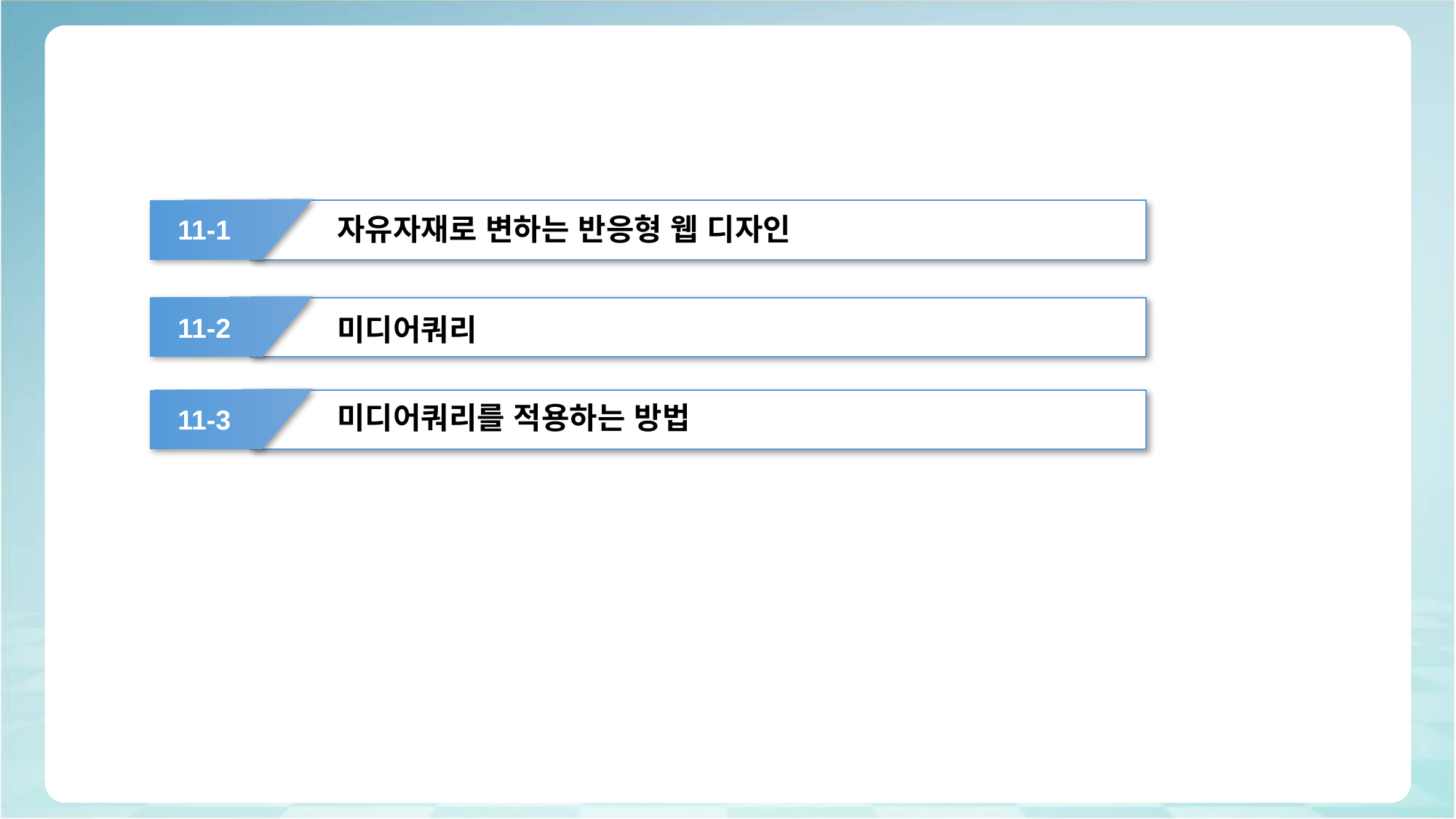

#
자유자재로 변하는 반응형 웹 디자인
11-1
11-2
미디어쿼리
미디어쿼리를 적용하는 방법
11-3
09-4
09-5
09-6